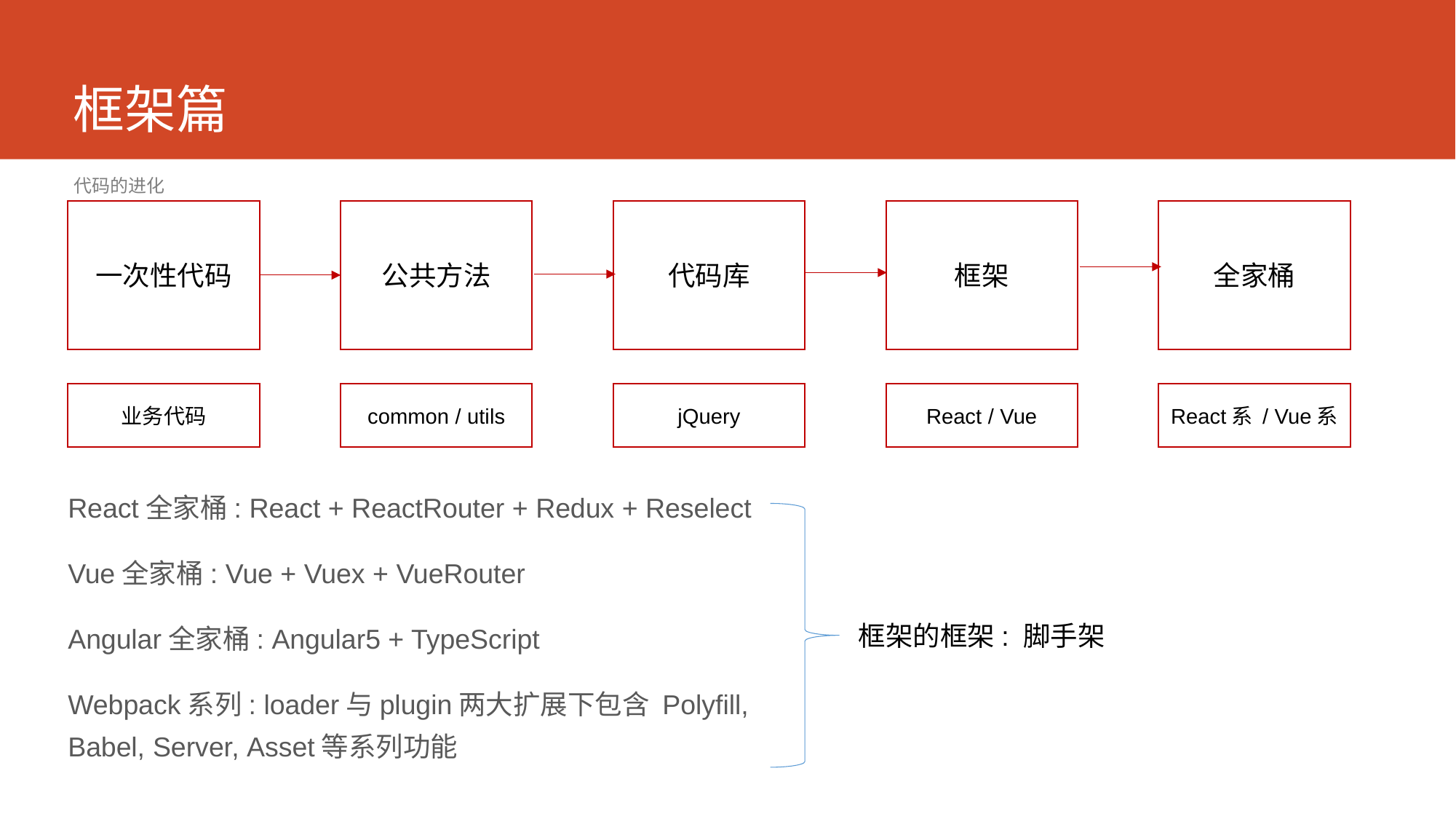

# 框架篇
代码的进化
全家桶
公共方法
代码库
框架
一次性代码
业务代码
common / utils
jQuery
React / Vue
React系 / Vue系
React全家桶: React + ReactRouter + Redux + Reselect
Vue全家桶: Vue + Vuex + VueRouter
Angular全家桶: Angular5 + TypeScript
Webpack系列: loader与plugin两大扩展下包含 Polyfill, Babel, Server, Asset等系列功能

框架的框架: 脚手架